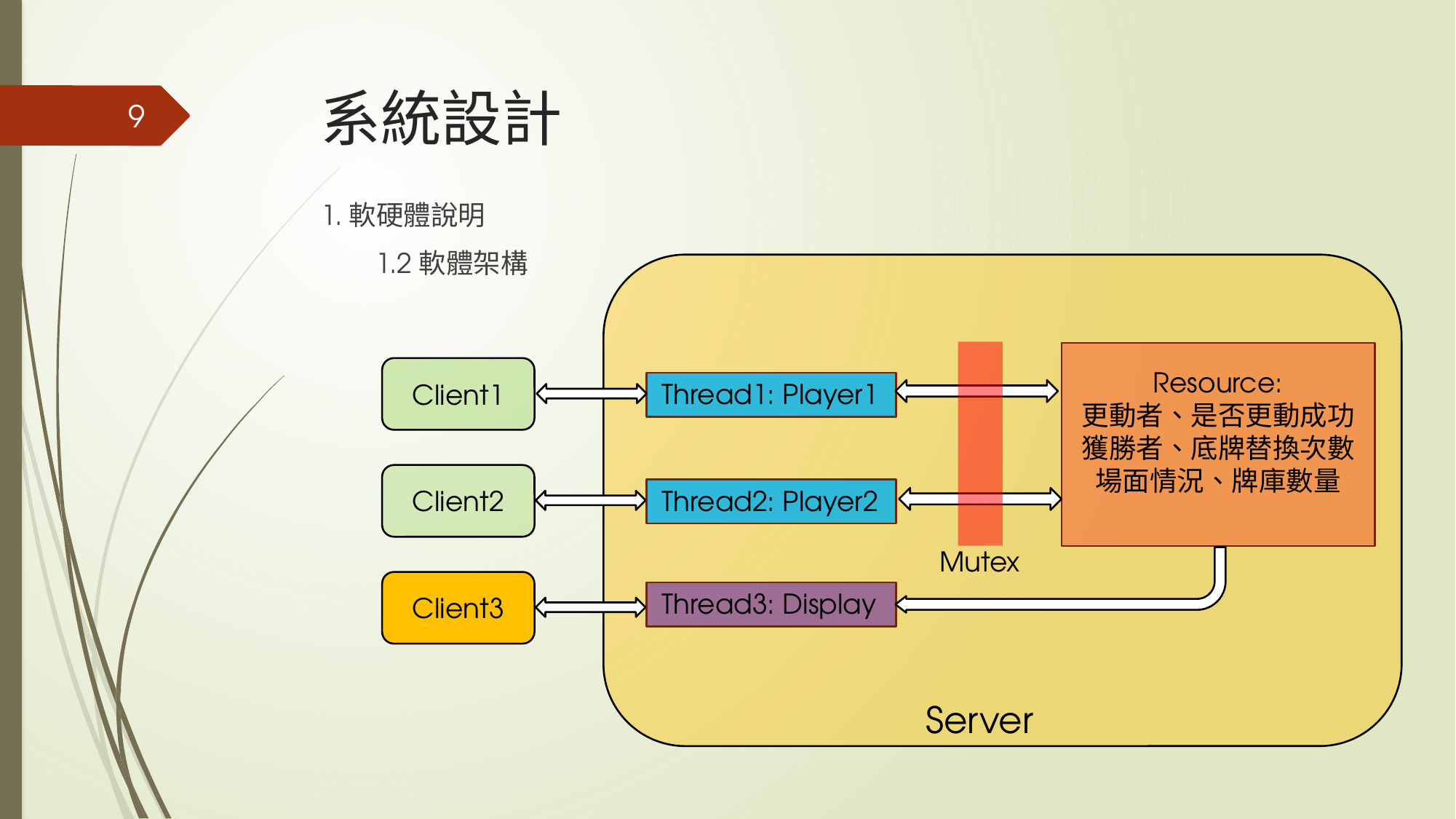

# 系統設計
9
1.軟硬體說明
1.2軟體架構

Client1
Resource:
更動者、是否更動成功獲勝者、底牌替換次數場面情況、牌庫數量

Thread1: Player1

Client2
Thread2: Player2

Mutex

Client3
Thread3: Display

Server